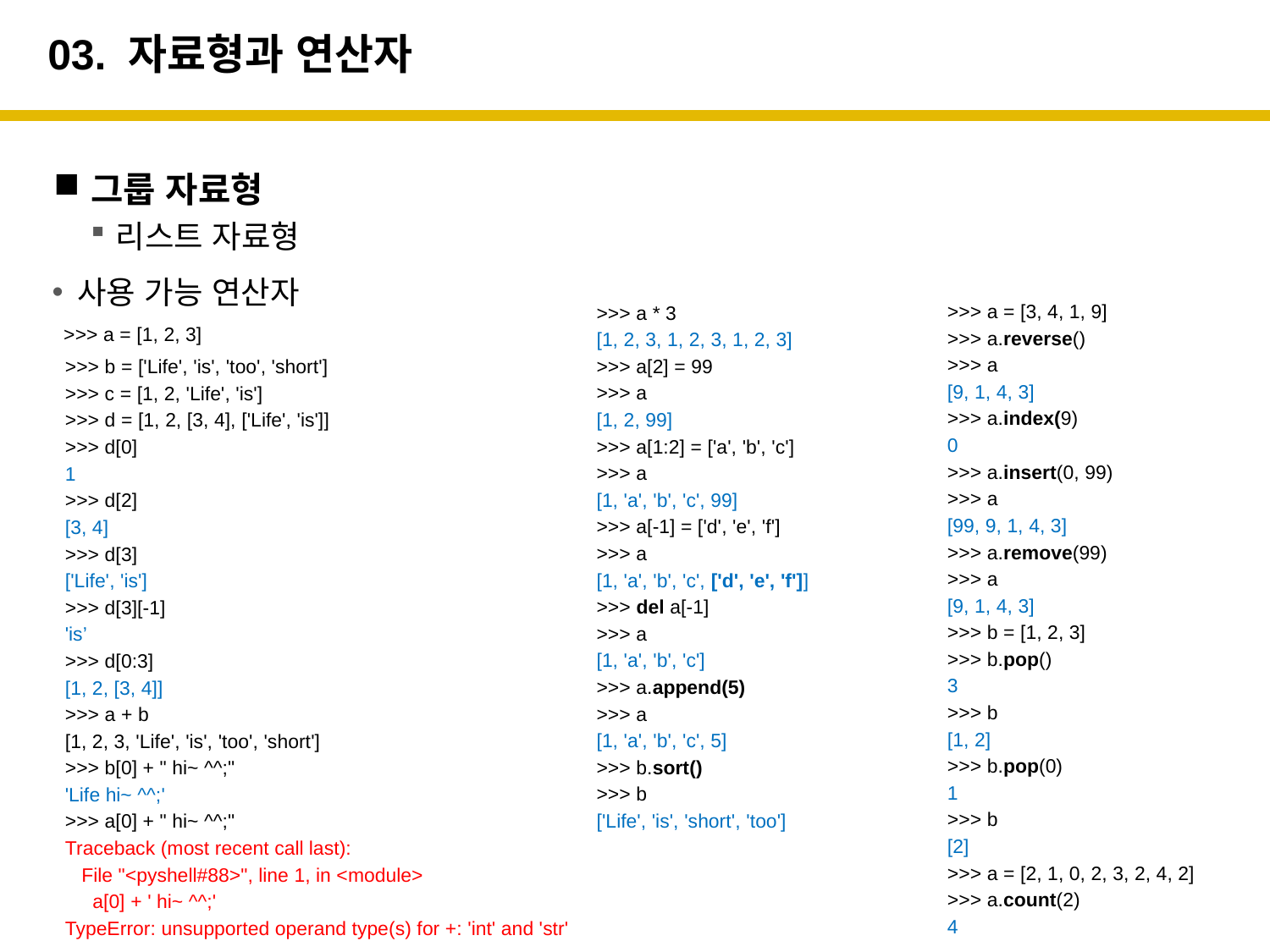

# 03. 자료형과 연산자
그룹 자료형
리스트 자료형

>>> a = [3, 4, 1, 9]
>>> a.reverse()
>>> a
[9, 1, 4, 3]
>>> a.index(9)
0
>>> a.insert(0, 99)
>>> a
[99, 9, 1, 4, 3]
>>> a.remove(99)
>>> a
[9, 1, 4, 3]
>>> b = [1, 2, 3]
>>> b.pop()
3
>>> b
[1, 2]
>>> b.pop(0)
1
>>> b
[2]
>>> a = [2, 1, 0, 2, 3, 2, 4, 2]
>>> a.count(2)
4

>>> a * 3
[1, 2, 3, 1, 2, 3, 1, 2, 3]
>>> a[2] = 99
>>> a
[1, 2, 99]
>>> a[1:2] = ['a', 'b', 'c']
>>> a
[1, 'a', 'b', 'c', 99]
>>> a[-1] = ['d', 'e', 'f']
>>> a
[1, 'a', 'b', 'c', ['d', 'e', 'f']]
>>> del a[-1]
>>> a
[1, 'a', 'b', 'c']
>>> a.append(5)
>>> a
[1, 'a', 'b', 'c', 5]
>>> b.sort()
>>> b
['Life', 'is', 'short', 'too']

사용 가능 연산자
  >>> a = [1, 2, 3]
>>> b = ['Life', 'is', 'too', 'short']
>>> c = [1, 2, 'Life', 'is']
>>> d = [1, 2, [3, 4], ['Life', 'is']]
>>> d[0]
1
>>> d[2]
[3, 4]
>>> d[3]
['Life', 'is']
>>> d[3][-1]
'is’
>>> d[0:3]
[1, 2, [3, 4]]
>>> a + b
[1, 2, 3, 'Life', 'is', 'too', 'short']
>>> b[0] + " hi~ ^^;"
'Life hi~ ^^;'
>>> a[0] + " hi~ ^^;"
Traceback (most recent call last):
   File "<pyshell#88>", line 1, in <module>
     a[0] + ' hi~ ^^;'
TypeError: unsupported operand type(s) for +: 'int' and 'str'